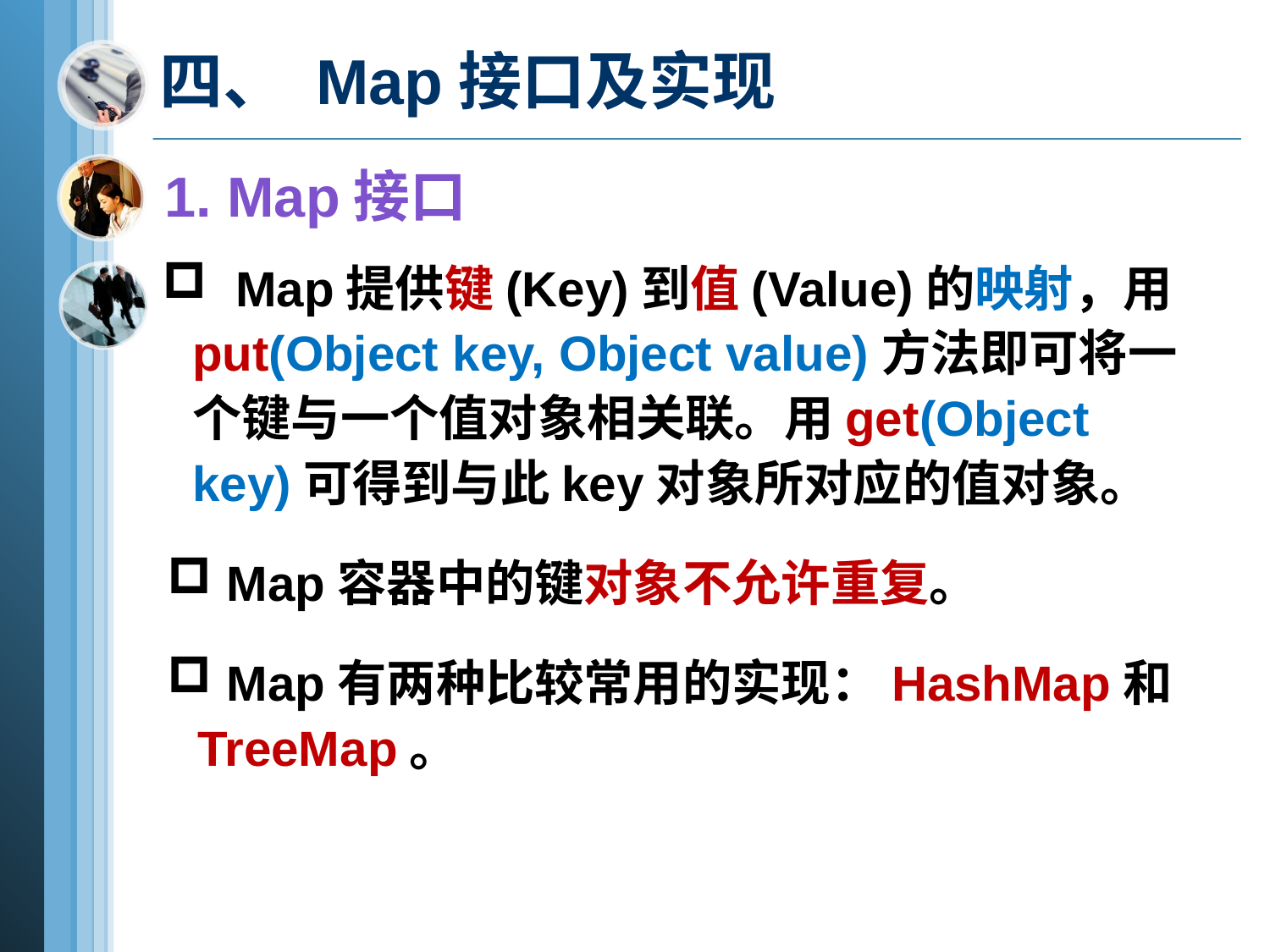

# 四、 Map接口及实现
1. Map接口
  Map提供键(Key)到值(Value)的映射，用put(Object key, Object value)方法即可将一个键与一个值对象相关联。用get(Object key)可得到与此key对象所对应的值对象。

 Map容器中的键对象不允许重复。
 Map有两种比较常用的实现：HashMap和TreeMap。